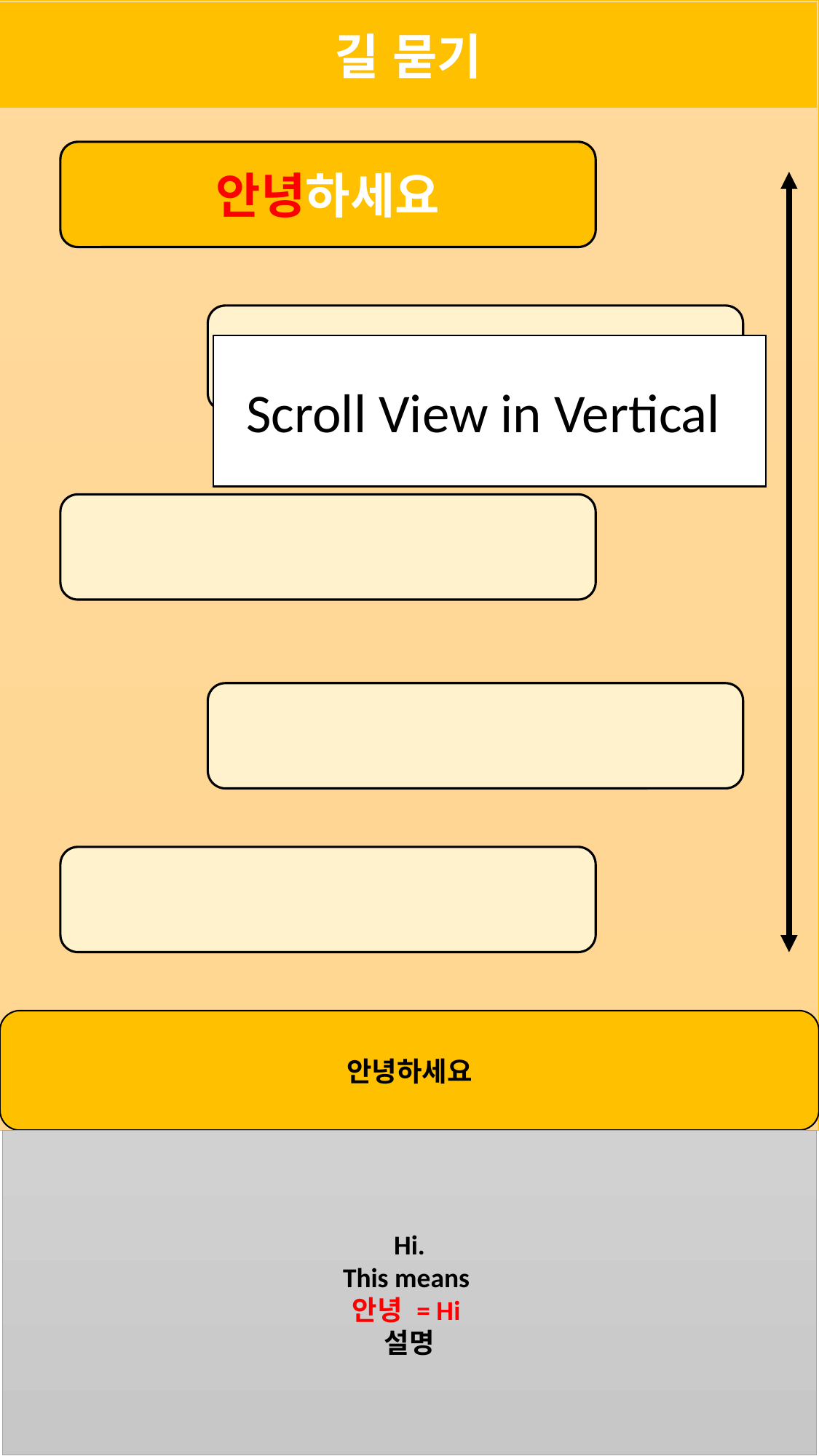

길 묻기
안녕하세요

Scroll View in Vertical

안녕하세요
Hi.
This means
안녕 = Hi
설명